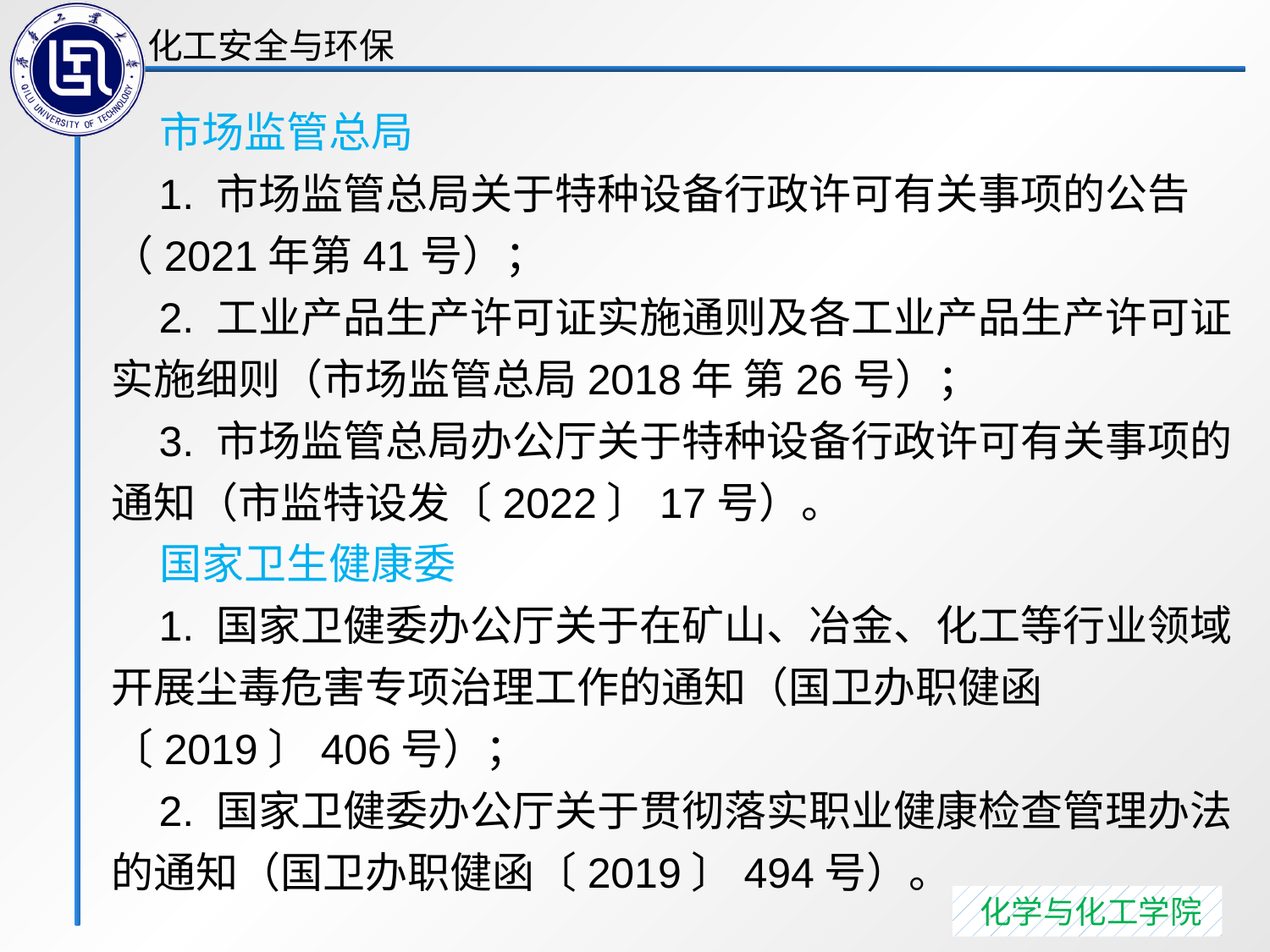

市场监管总局
    1. 市场监管总局关于特种设备行政许可有关事项的公告（2021年第41号）；
    2. 工业产品生产许可证实施通则及各工业产品生产许可证实施细则（市场监管总局2018年 第26号）；
    3. 市场监管总局办公厅关于特种设备行政许可有关事项的通知（市监特设发〔2022〕17号）。
    国家卫生健康委
    1. 国家卫健委办公厅关于在矿山、冶金、化工等行业领域开展尘毒危害专项治理工作的通知（国卫办职健函〔2019〕406号）；
    2. 国家卫健委办公厅关于贯彻落实职业健康检查管理办法的通知（国卫办职健函〔2019〕494号）。